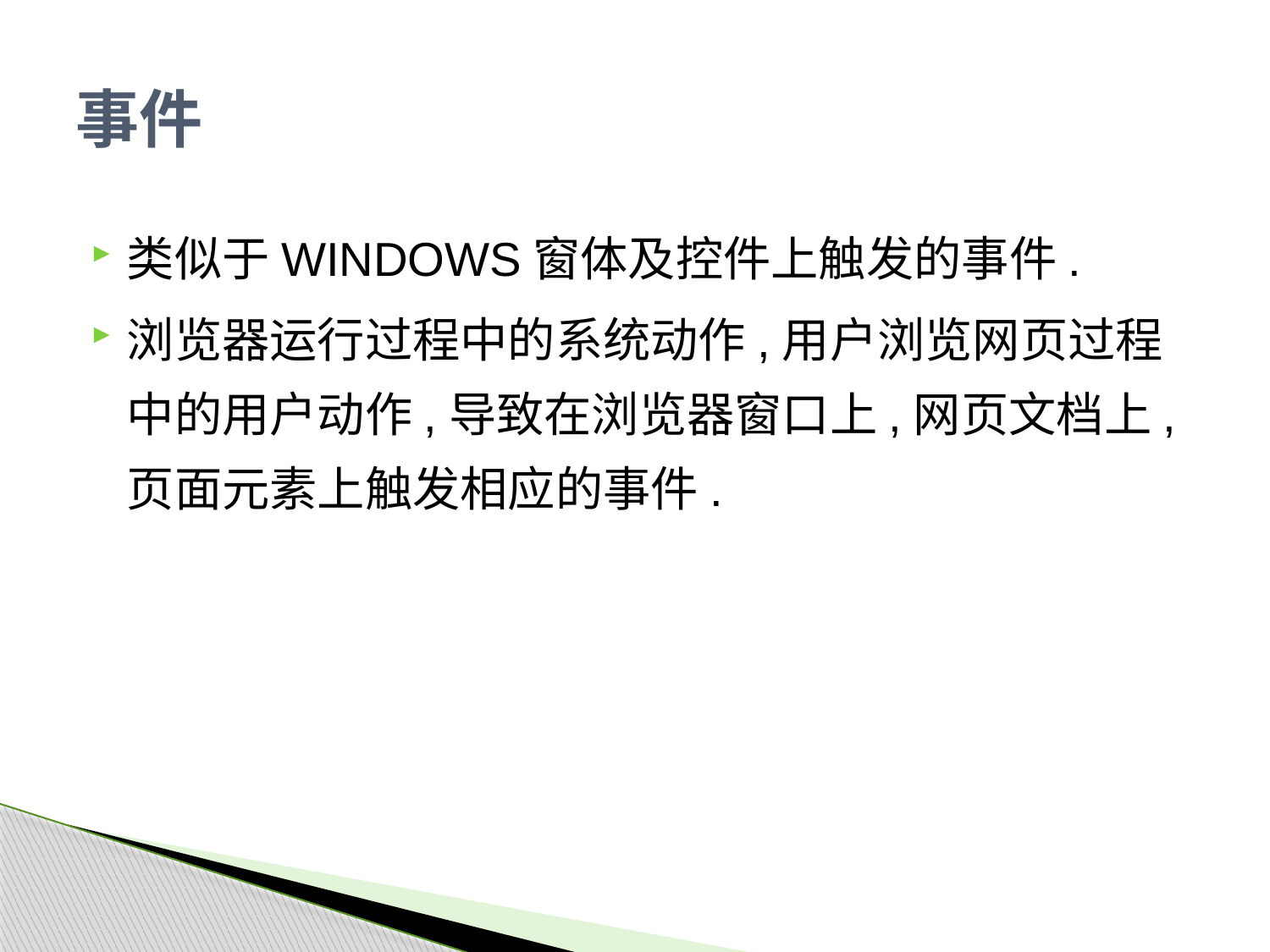

# 事件
类似于WINDOWS窗体及控件上触发的事件.
浏览器运行过程中的系统动作,用户浏览网页过程中的用户动作,导致在浏览器窗口上,网页文档上,页面元素上触发相应的事件.